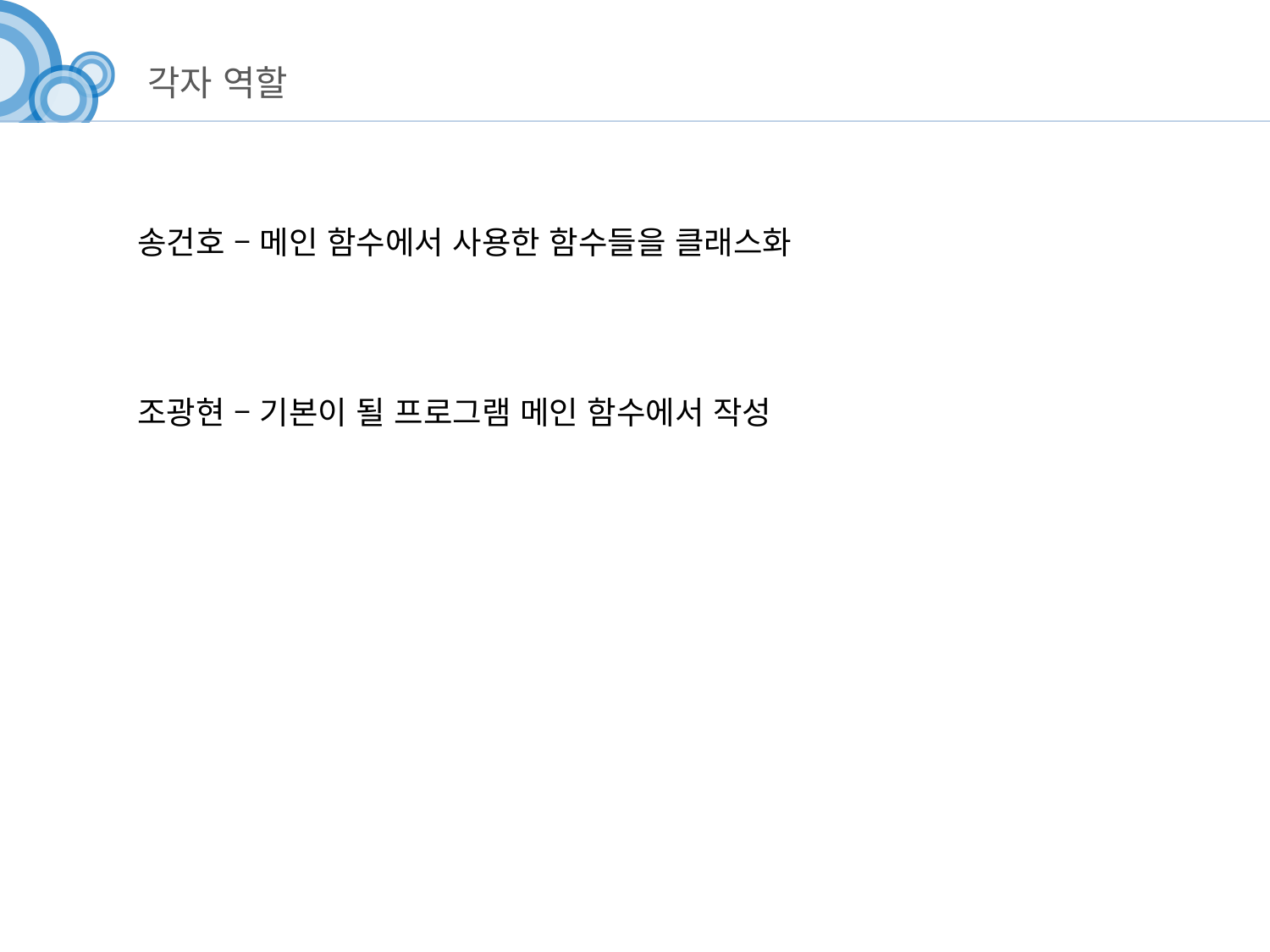

# 각자 역할
송건호 – 메인 함수에서 사용한 함수들을 클래스화
조광현 – 기본이 될 프로그램 메인 함수에서 작성